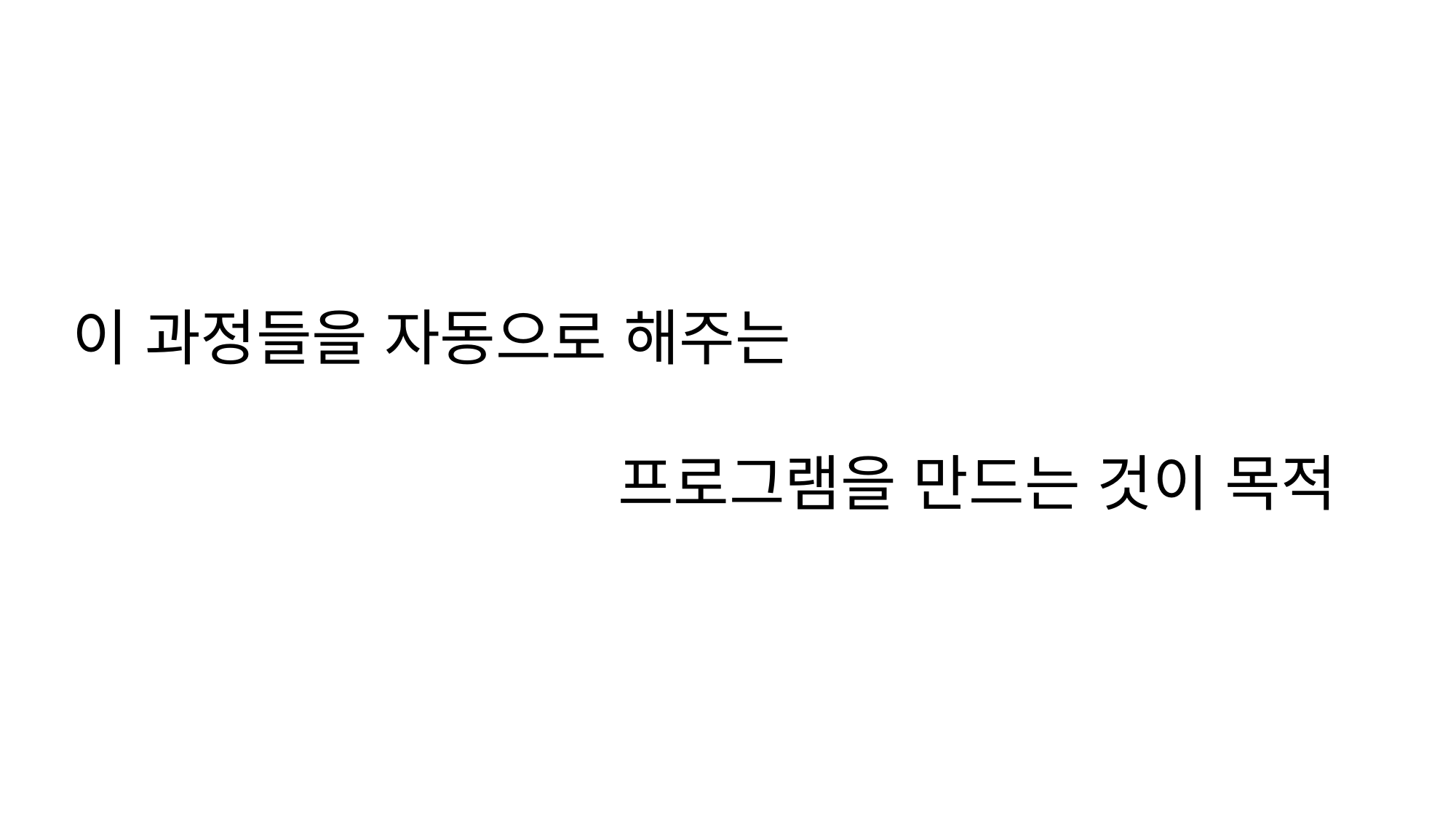

이 과정들을 자동으로 해주는

					프로그램을 만드는 것이 목적